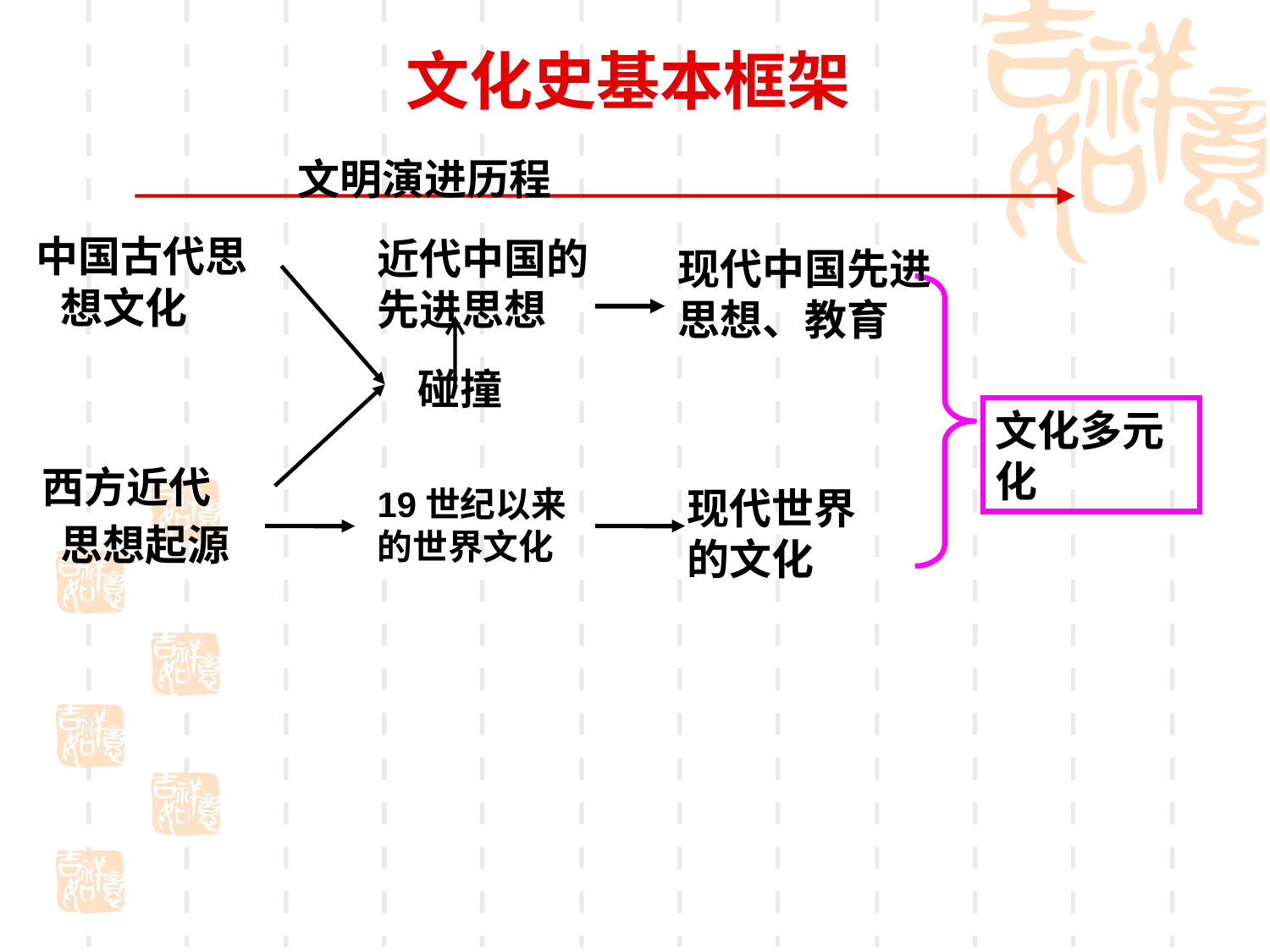

# 文化史基本框架
文明演进历程

 中国古代思想文化

  西方近代思想起源

近代中国的先进思想
现代中国先进思想、教育

文化多元化

碰撞
19世纪以来的世界文化
现代世界的文化